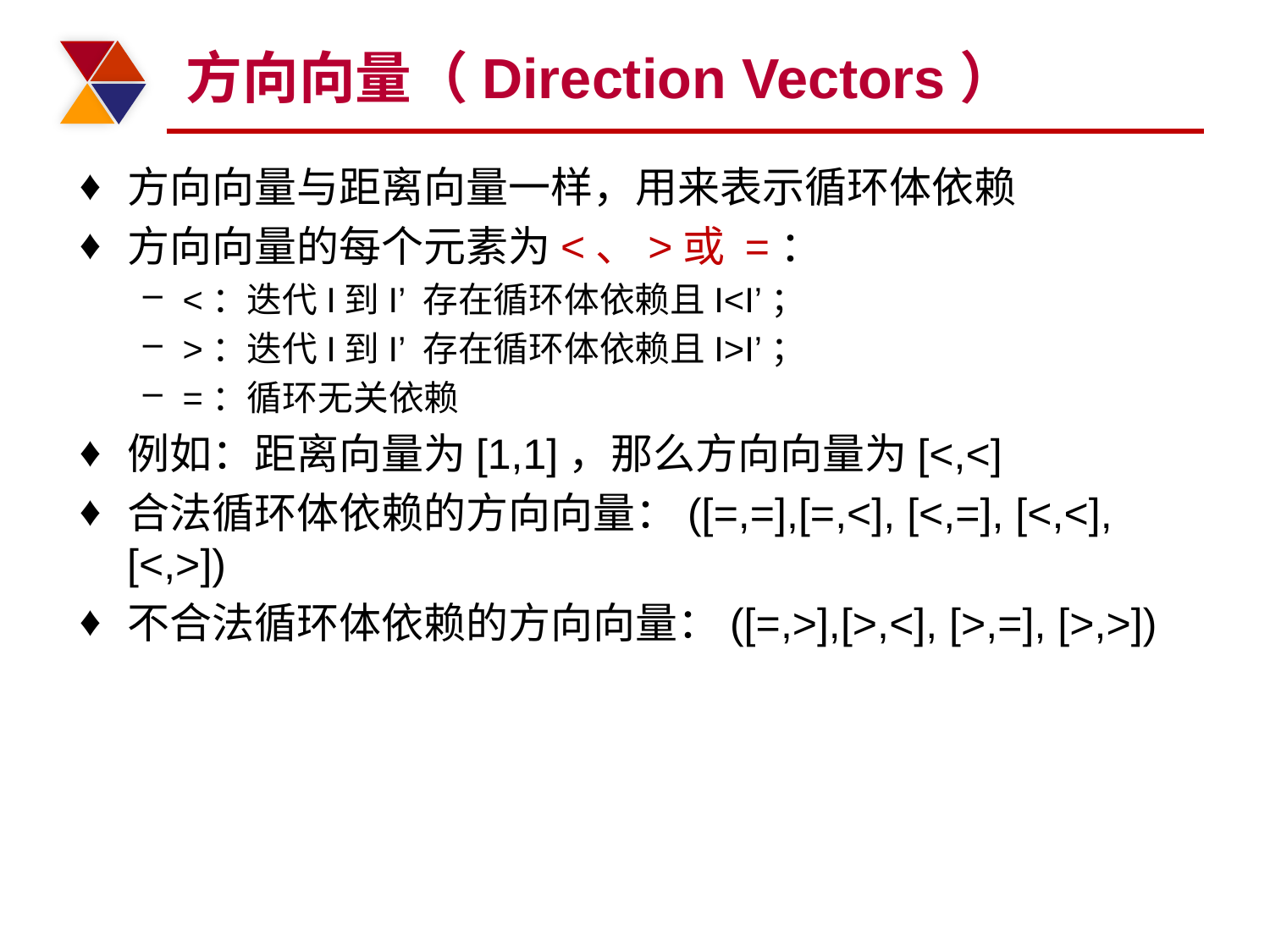

# 方向向量（Direction Vectors）
方向向量与距离向量一样，用来表示循环体依赖
方向向量的每个元素为<、>或 =：
<：迭代I到I’ 存在循环体依赖且I<I’；
>：迭代I到I’ 存在循环体依赖且I>I’；
=：循环无关依赖
例如：距离向量为[1,1]，那么方向向量为[<,<]
合法循环体依赖的方向向量：([=,=],[=,<], [<,=], [<,<],[<,>])
不合法循环体依赖的方向向量：([=,>],[>,<], [>,=], [>,>])